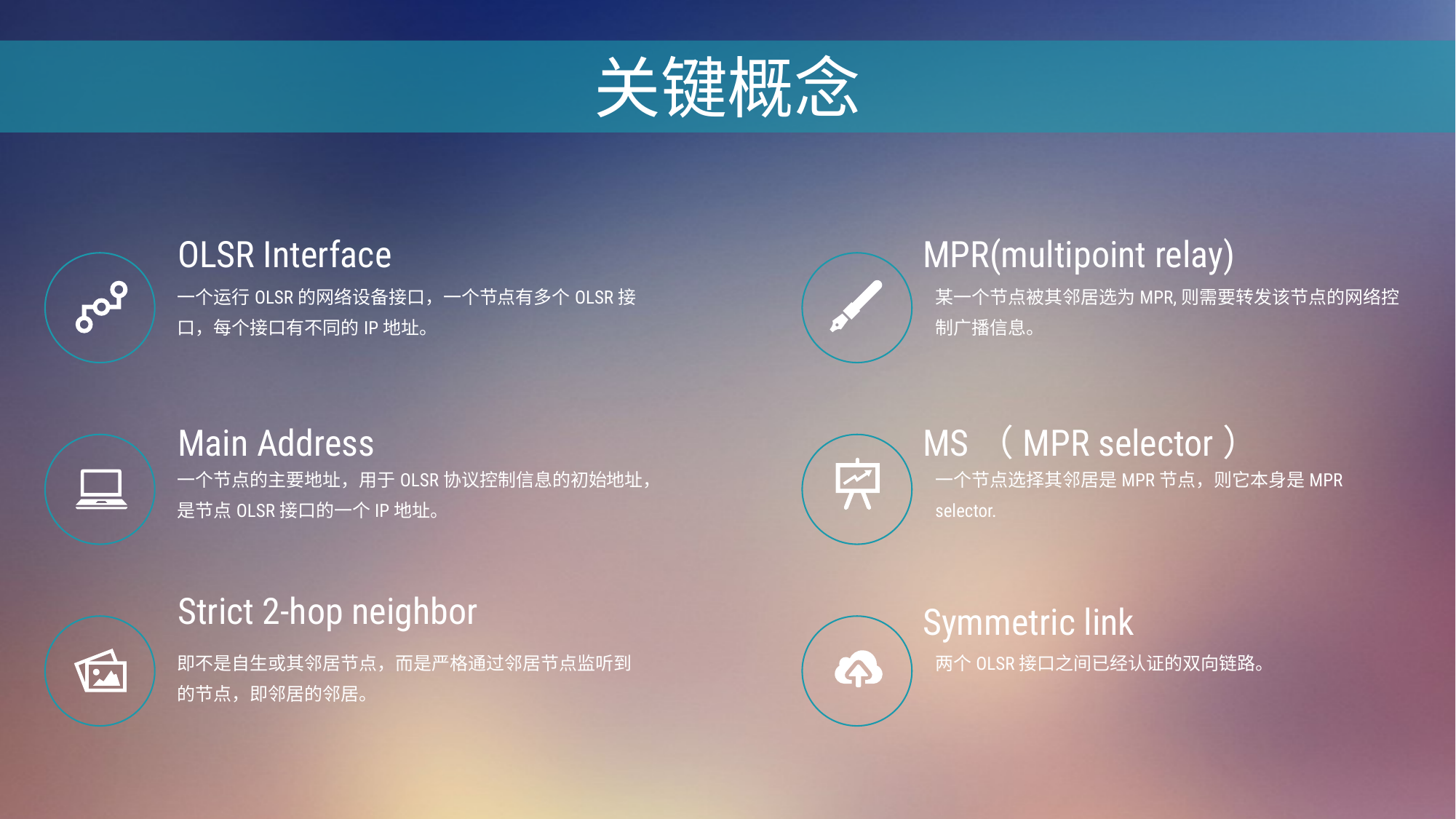

关键概念

OLSR Interface
MPR(multipoint relay)

一个运行OLSR的网络设备接口，一个节点有多个OLSR接口，每个接口有不同的IP地址。
某一个节点被其邻居选为MPR,则需要转发该节点的网络控制广播信息。

Main Address
MS（MPR selector）

一个节点的主要地址，用于OLSR协议控制信息的初始地址，是节点OLSR接口的一个IP地址。
一个节点选择其邻居是MPR节点，则它本身是MPR selector.

Strict 2-hop neighbor
Symmetric link

即不是自生或其邻居节点，而是严格通过邻居节点监听到的节点，即邻居的邻居。
两个OLSR接口之间已经认证的双向链路。